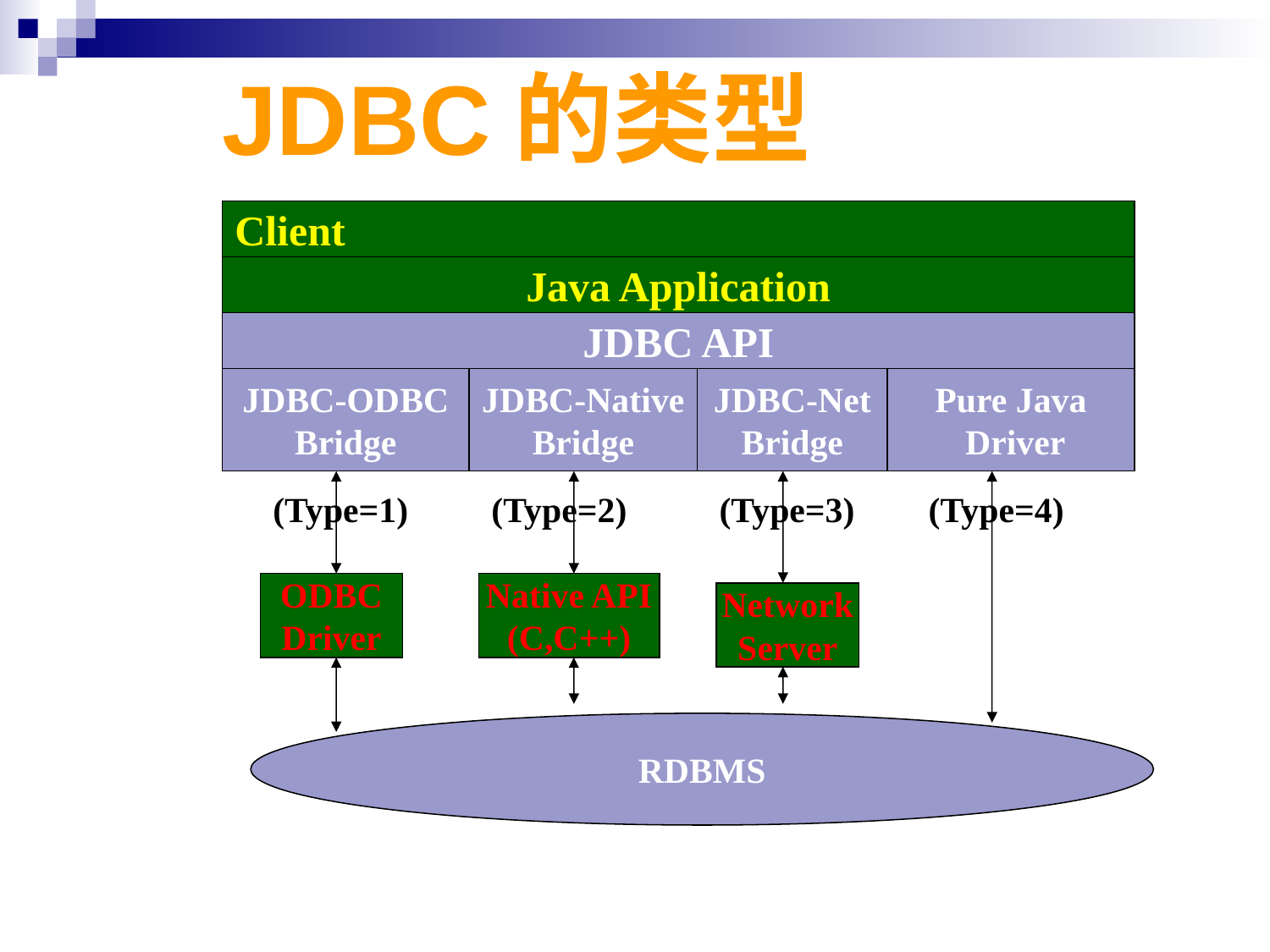

# JDBC的类型
Client
Java Application
JDBC API
JDBC-ODBC
Bridge
JDBC-Native
Bridge
JDBC-Net
Bridge
Pure Java
 Driver

(Type=1)
(Type=2)
(Type=3)
(Type=4)
ODBC
Driver
Native API
(C,C++)
Network
Server

RDBMS
3